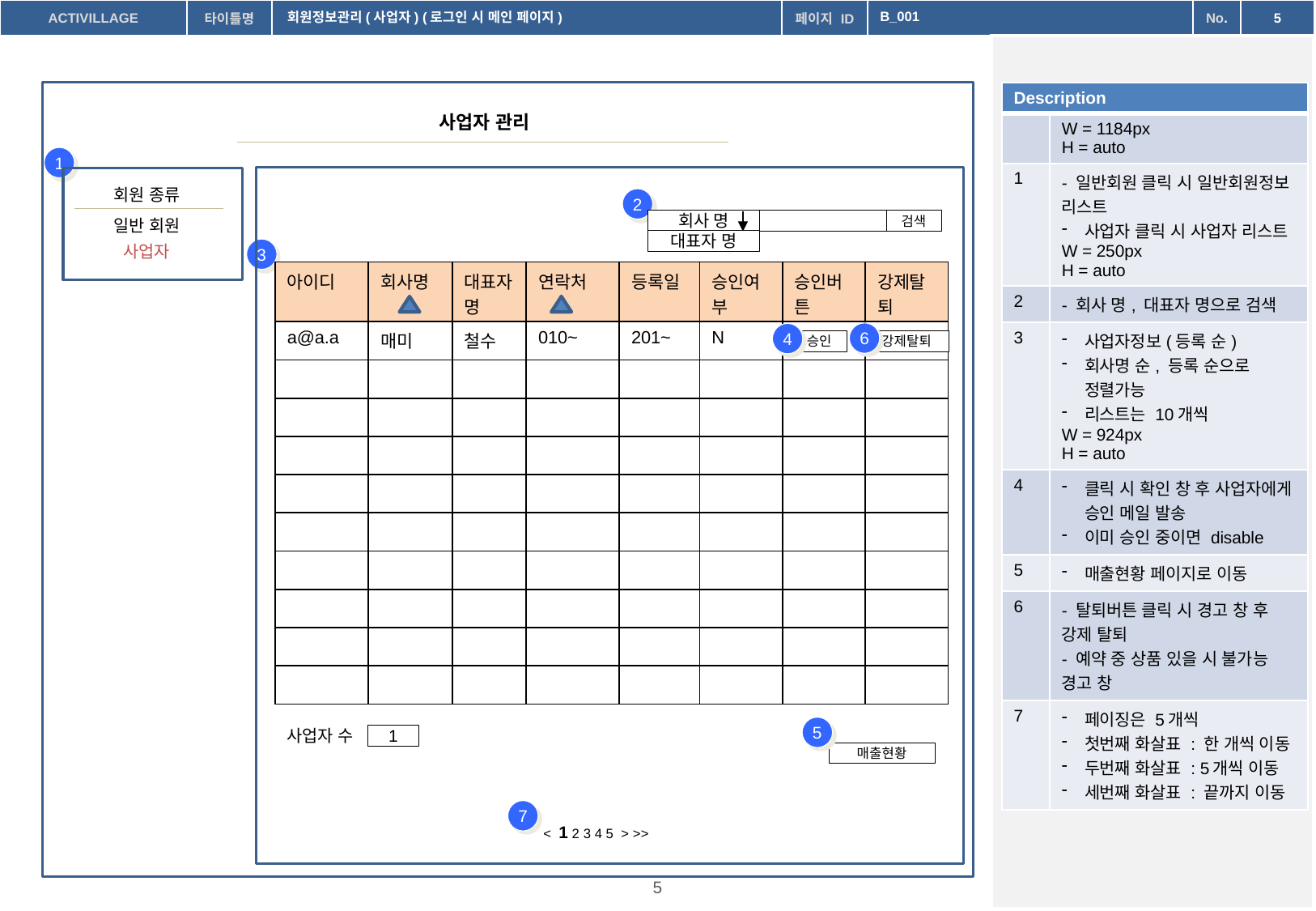

회원정보관리(사업자) (로그인 시 메인 페이지)

B_001

| Description |  |
| --- | --- |
|  | W = 1184px H = auto |
| 1 | - 일반회원 클릭 시 일반회원정보 리스트 사업자 클릭 시 사업자 리스트 W = 250px H = auto |
| 2 | - 회사 명, 대표자 명으로 검색 |
| 3 | 사업자정보(등록 순) 회사명 순, 등록 순으로 정렬가능 리스트는 10개씩 W = 924px H = auto |
| 4 | 클릭 시 확인 창 후 사업자에게 승인 메일 발송 이미 승인 중이면 disable |
| 5 | 매출현황 페이지로 이동 |
| 6 | - 탈퇴버튼 클릭 시 경고 창 후 강제 탈퇴 - 예약 중 상품 있을 시 불가능 경고 창 |
| 7 | 페이징은 5개씩 첫번째 화살표 : 한 개씩 이동 두번째 화살표 : 5개씩 이동 세번째 화살표 : 끝까지 이동 |
사업자 관리
1

회원 종류
2
일반 회원

검색
회사 명
대표자 명
사업자
3
| 아이디 | 회사명 | 대표자명 | 연락처 | 등록일 | 승인여부 | 승인버튼 | 강제탈퇴 |
| --- | --- | --- | --- | --- | --- | --- | --- |
| a@a.a | 매미 | 철수 | 010~ | 201~ | N |  |  |
|  |  |  |  |  |  |  |  |
|  |  |  |  |  |  |  |  |
|  |  |  |  |  |  |  |  |
|  |  |  |  |  |  |  |  |
|  |  |  |  |  |  |  |  |
|  |  |  |  |  |  |  |  |
|  |  |  |  |  |  |  |  |
|  |  |  |  |  |  |  |  |
|  |  |  |  |  |  |  |  |

6
4
승인
강제탈퇴
5
사업자 수
1
매출현황
7
<  1 2 3 4 5  > >>